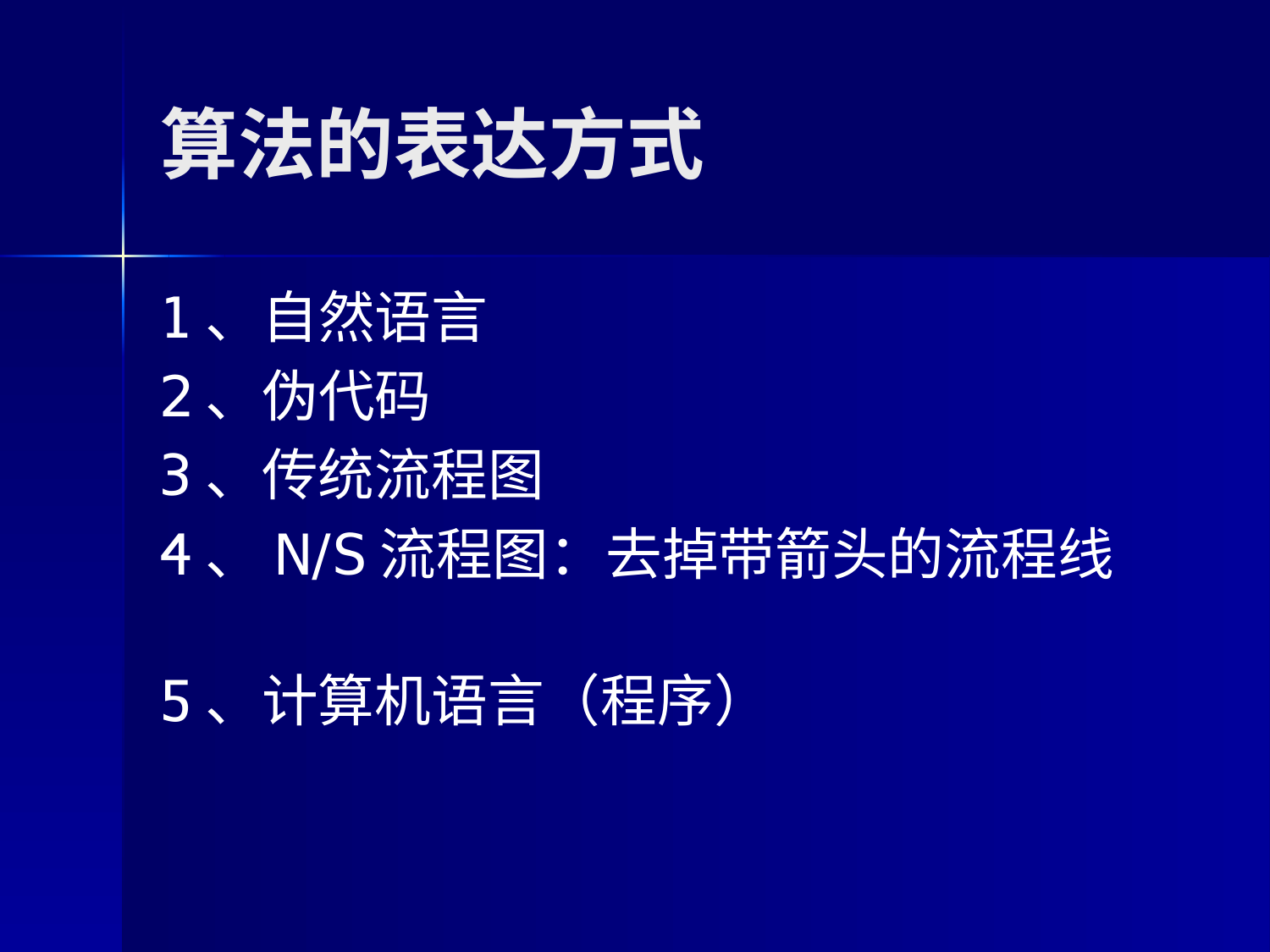

# 算法的表达方式
1、自然语言
2、伪代码
3、传统流程图
4、N/S流程图：去掉带箭头的流程线
5、计算机语言（程序）